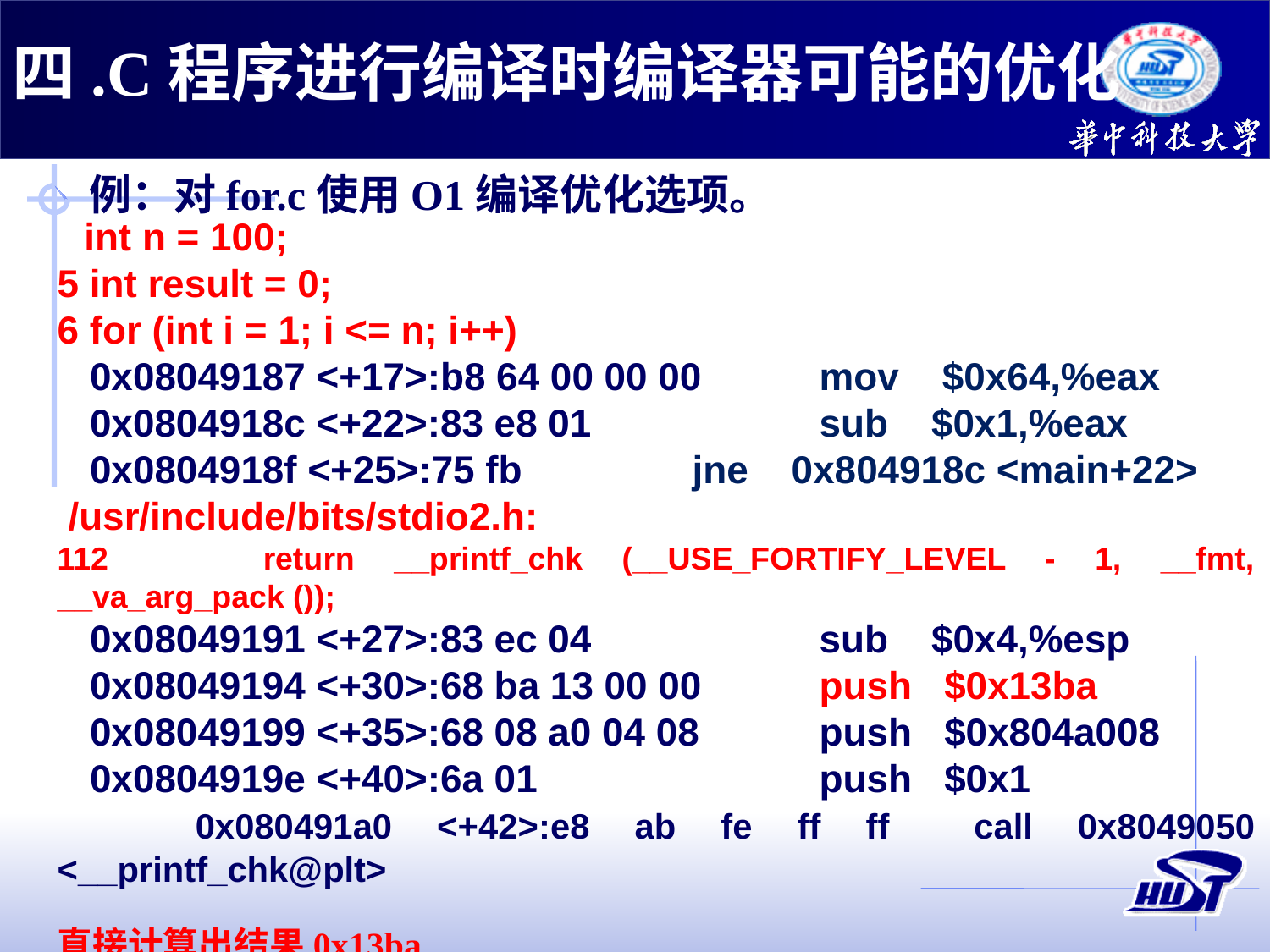

四.C程序进行编译时编译器可能的优化
例：对for.c使用O1编译优化选项。

   int n = 100;
5 int result = 0;
6 for (int i = 1; i <= n; i++)
   0x08049187 <+17>:b8 64 00 00 00	mov    $0x64,%eax
   0x0804918c <+22>:83 e8 01		sub    $0x1,%eax
   0x0804918f <+25>:75 fb		jne    0x804918c <main+22>
 /usr/include/bits/stdio2.h:
112	  return __printf_chk (__USE_FORTIFY_LEVEL - 1, __fmt, __va_arg_pack ());
   0x08049191 <+27>:83 ec 04		sub    $0x4,%esp
   0x08049194 <+30>:68 ba 13 00 00	push   $0x13ba
   0x08049199 <+35>:68 08 a0 04 08	push   $0x804a008
   0x0804919e <+40>:6a 01			push   $0x1
   0x080491a0 <+42>:e8 ab fe ff ff	call 0x8049050 <__printf_chk@plt>

直接计算出结果0x13ba